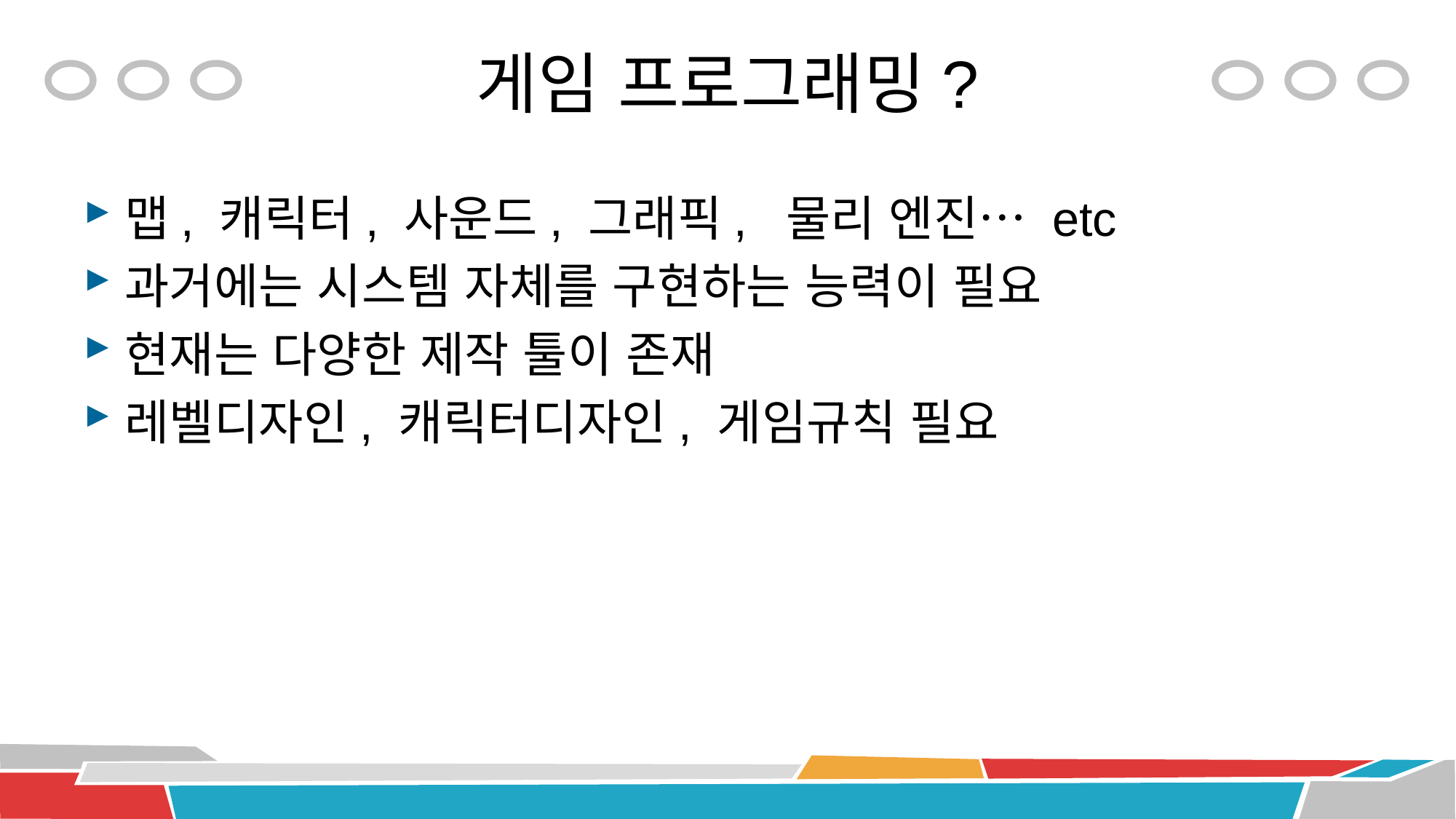

# 게임 프로그래밍?
맵, 캐릭터, 사운드, 그래픽,  물리 엔진… etc
과거에는 시스템 자체를 구현하는 능력이 필요
현재는 다양한 제작 툴이 존재
레벨디자인, 캐릭터디자인, 게임규칙 필요